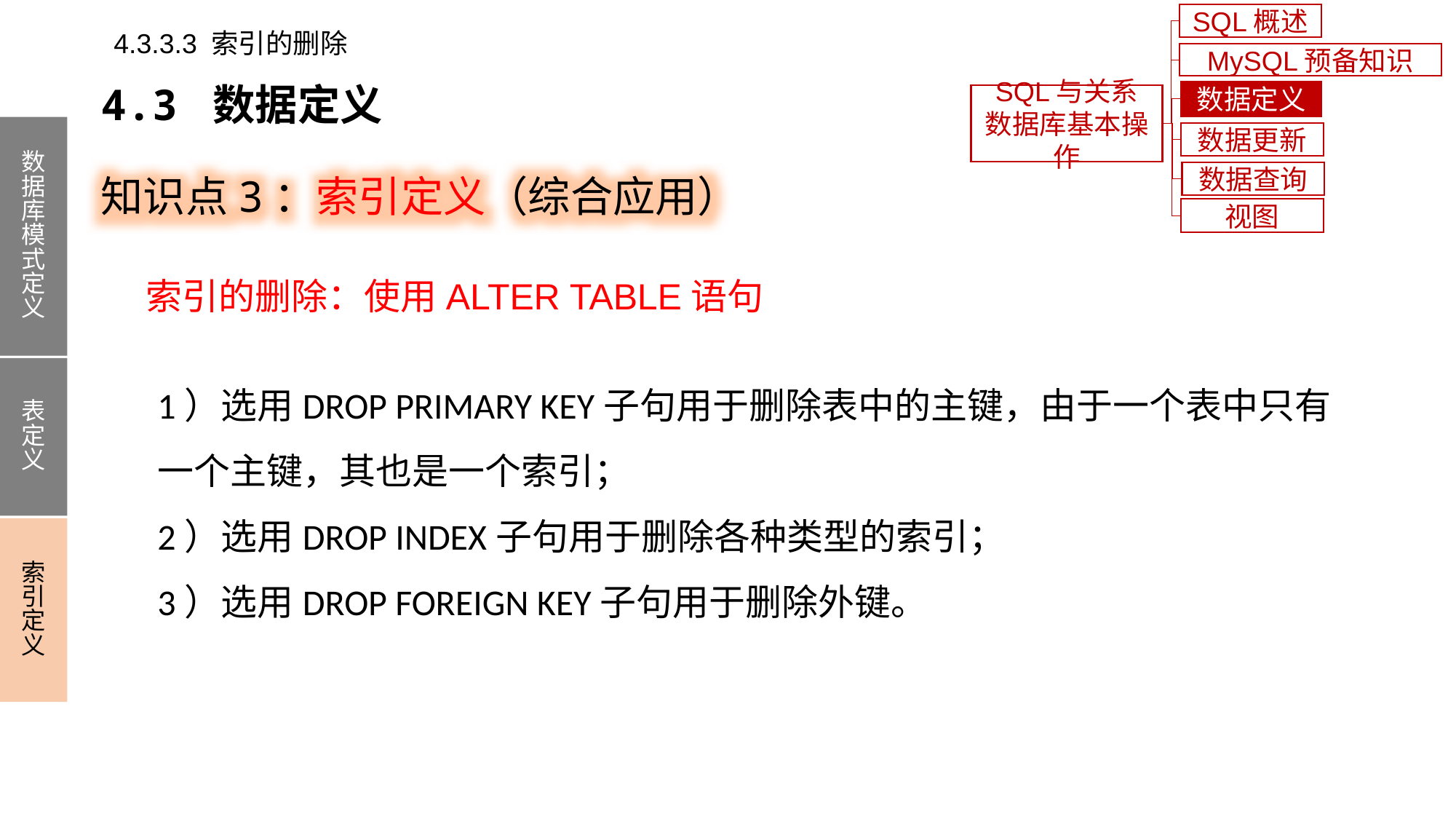

SQL概述
4.3.3.3 索引的删除
MySQL预备知识
4.3 数据定义
数据定义
SQL与关系数据库基本操作
数据库模式定义
表定义
索引定义
数据更新
知识点3：索引定义（综合应用）
数据查询
视图
索引的删除：使用ALTER TABLE语句
1）选用DROP PRIMARY KEY子句用于删除表中的主键，由于一个表中只有
一个主键，其也是一个索引；
2）选用DROP INDEX子句用于删除各种类型的索引；
3）选用DROP FOREIGN KEY子句用于删除外键。